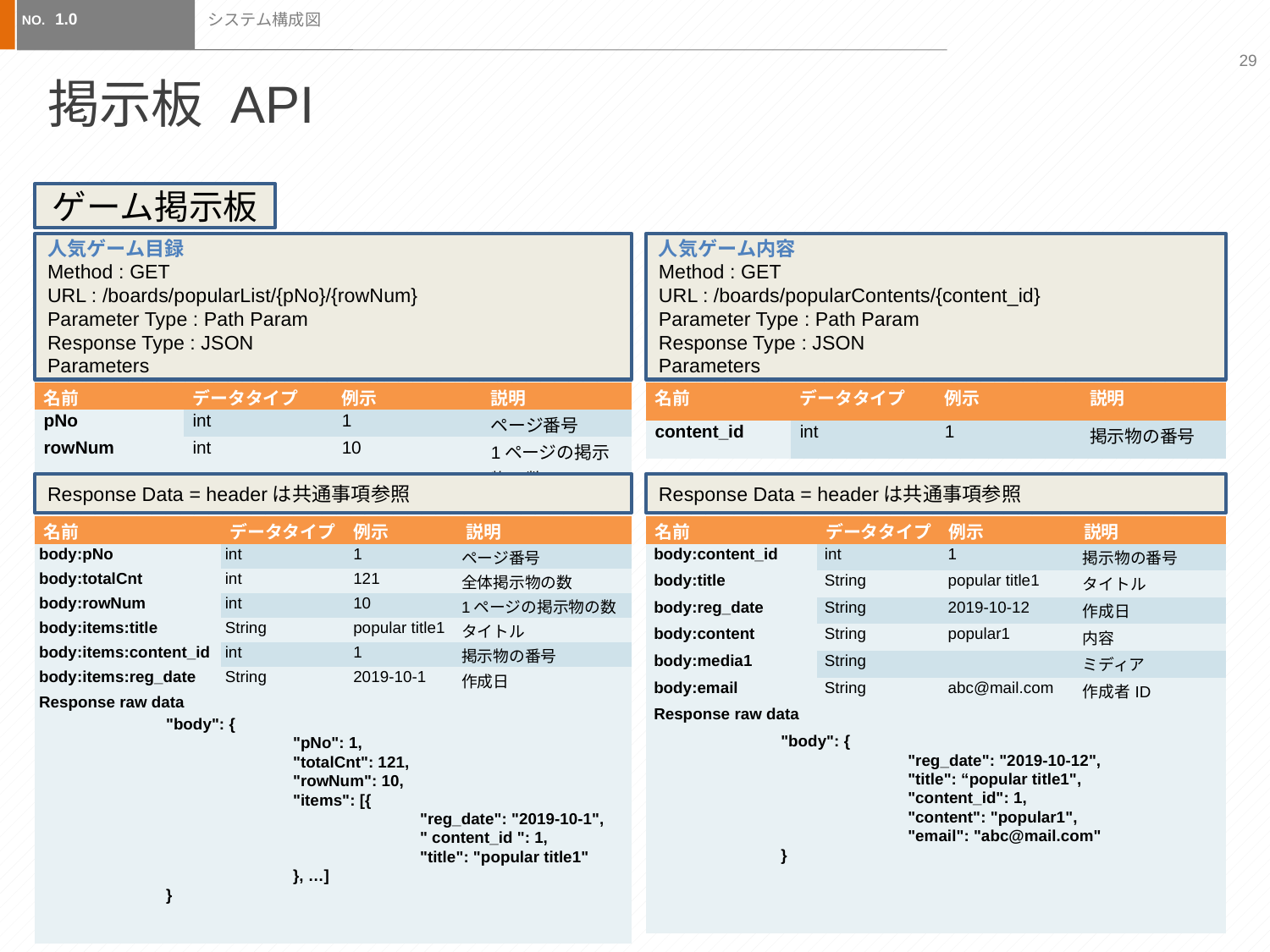

1.0
# システム構成図
29
掲示板 API
ゲーム掲示板
人気ゲーム目録
Method : GET
URL : /boards/popularList/{pNo}/{rowNum}
Parameter Type : Path Param
Response Type : JSON
Parameters
人気ゲーム内容
Method : GET
URL : /boards/popularContents/{content_id}
Parameter Type : Path Param
Response Type : JSON
Parameters
| 名前 | データタイプ | 例示 | 説明 |
| --- | --- | --- | --- |
| content\_id | int | 1 | 掲示物の番号 |
| 名前 | データタイプ | 例示 | 説明 |
| --- | --- | --- | --- |
| pNo | int | 1 | ページ番号 |
| rowNum | int | 10 | 1ページの掲示物の数 |
Response Data = headerは共通事項参照
Response Data = headerは共通事項参照
| 名前 | データタイプ | 例示 | 説明 |
| --- | --- | --- | --- |
| body:pNo | int | 1 | ページ番号 |
| body:totalCnt | int | 121 | 全体掲示物の数 |
| body:rowNum | int | 10 | 1ページの掲示物の数 |
| body:items:title | String | popular title1 | タイトル |
| body:items:content\_id | int | 1 | 掲示物の番号 |
| body:items:reg\_date | String | 2019-10-1 | 作成日 |
| Response raw data |  |  |  |
| "body": { "pNo": 1, "totalCnt": 121, "rowNum": 10, "items": [{ "reg\_date": "2019-10-1", " content\_id ": 1, "title": "popular title1" }, …] } |  |  |  |
| 名前 | データタイプ | 例示 | 説明 |
| --- | --- | --- | --- |
| body:content\_id | int | 1 | 掲示物の番号 |
| body:title | String | popular title1 | タイトル |
| body:reg\_date | String | 2019-10-12 | 作成日 |
| body:content | String | popular1 | 内容 |
| body:media1 | String |  | ミディア |
| body:email | String | abc@mail.com | 作成者ID |
| Response raw data |  |  |  |
| "body": { "reg\_date": "2019-10-12", "title": “popular title1", "content\_id": 1, "content": "popular1", "email": "abc@mail.com" } |  |  |  |